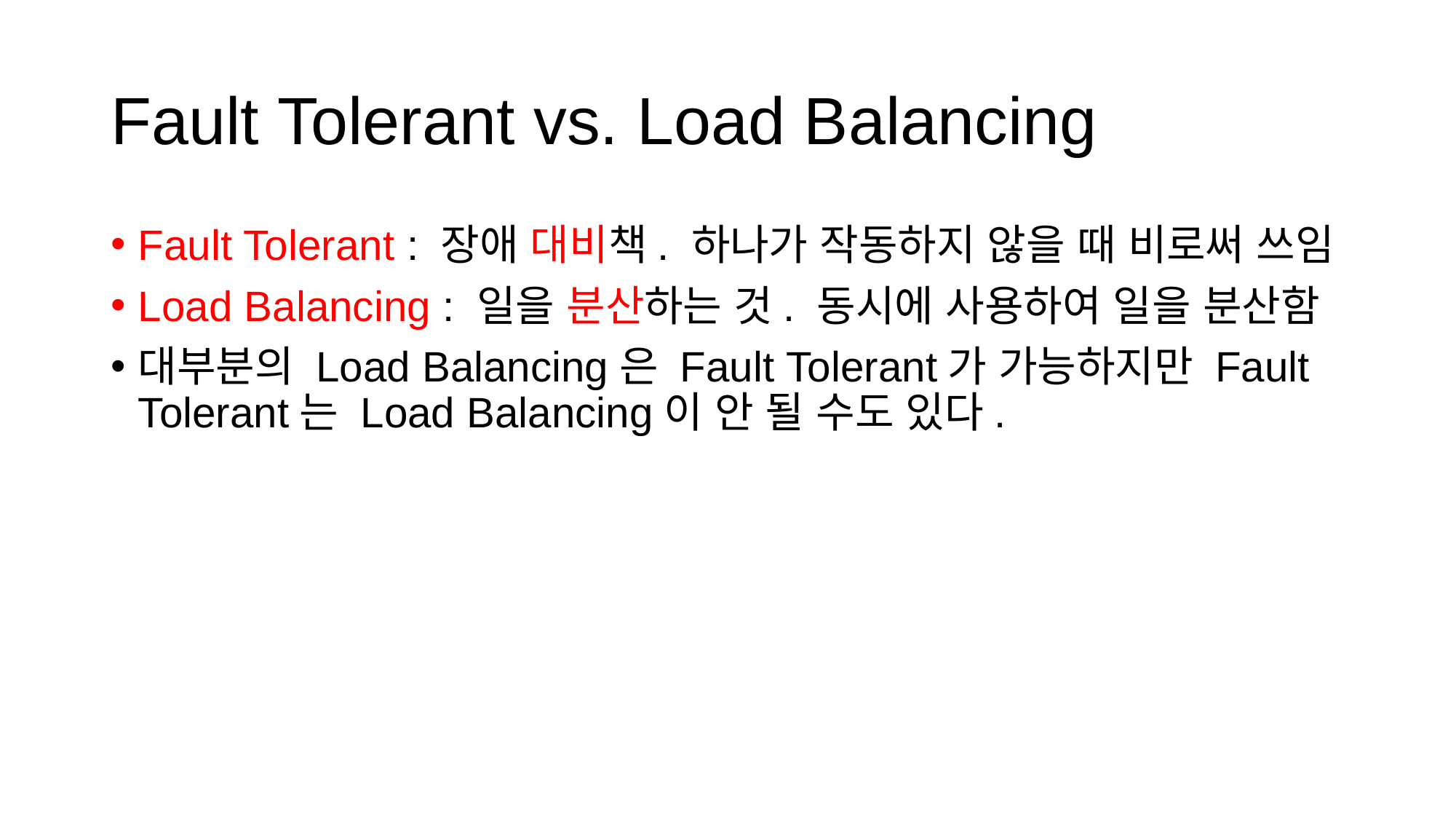

# Fault Tolerant vs. Load Balancing
Fault Tolerant : 장애 대비책. 하나가 작동하지 않을 때 비로써 쓰임
Load Balancing : 일을 분산하는 것. 동시에 사용하여 일을 분산함
대부분의 Load Balancing은 Fault Tolerant가 가능하지만 Fault Tolerant는 Load Balancing이 안 될 수도 있다.